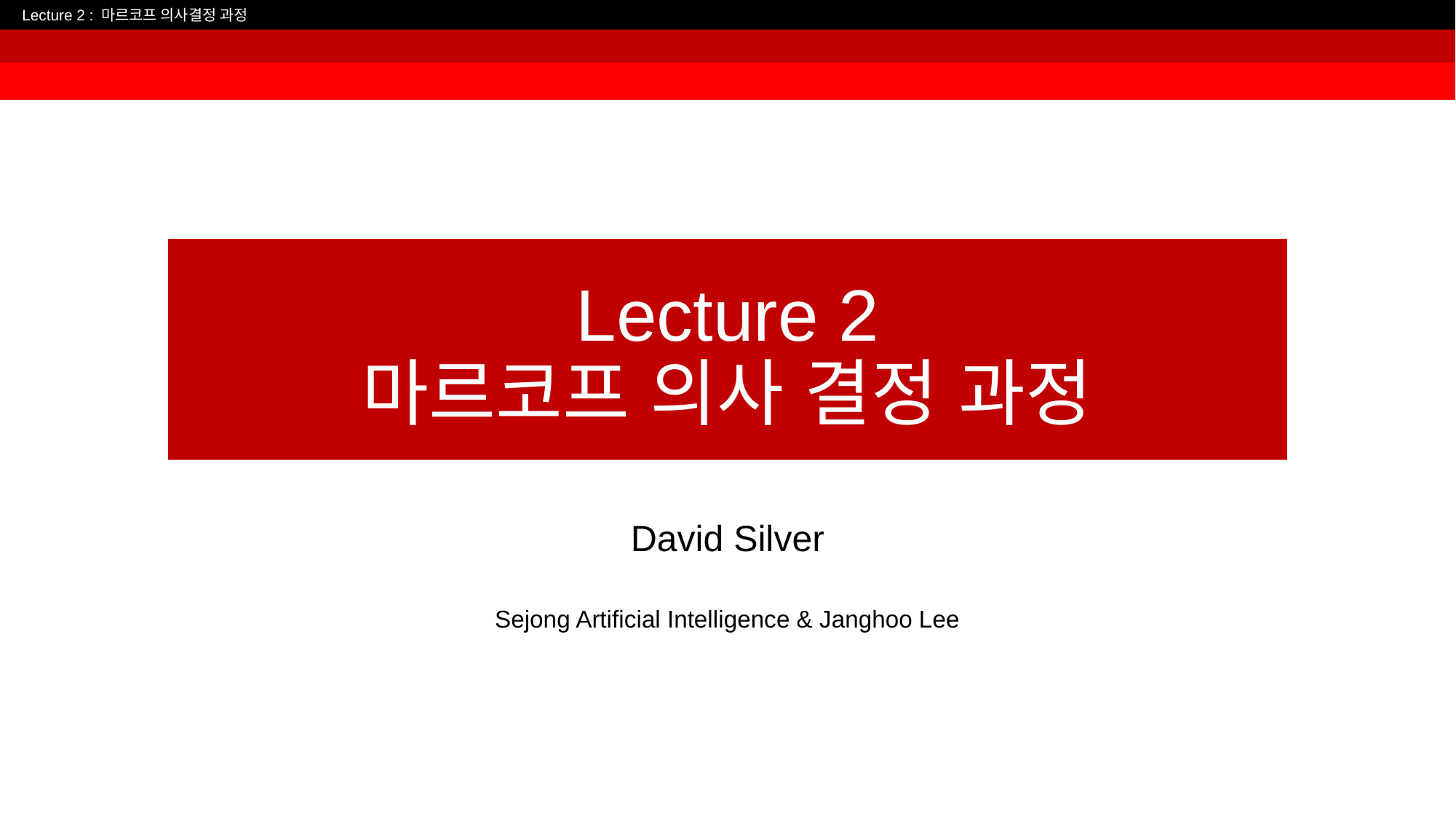

# Lecture 2 마르코프 의사 결정 과정
David Silver